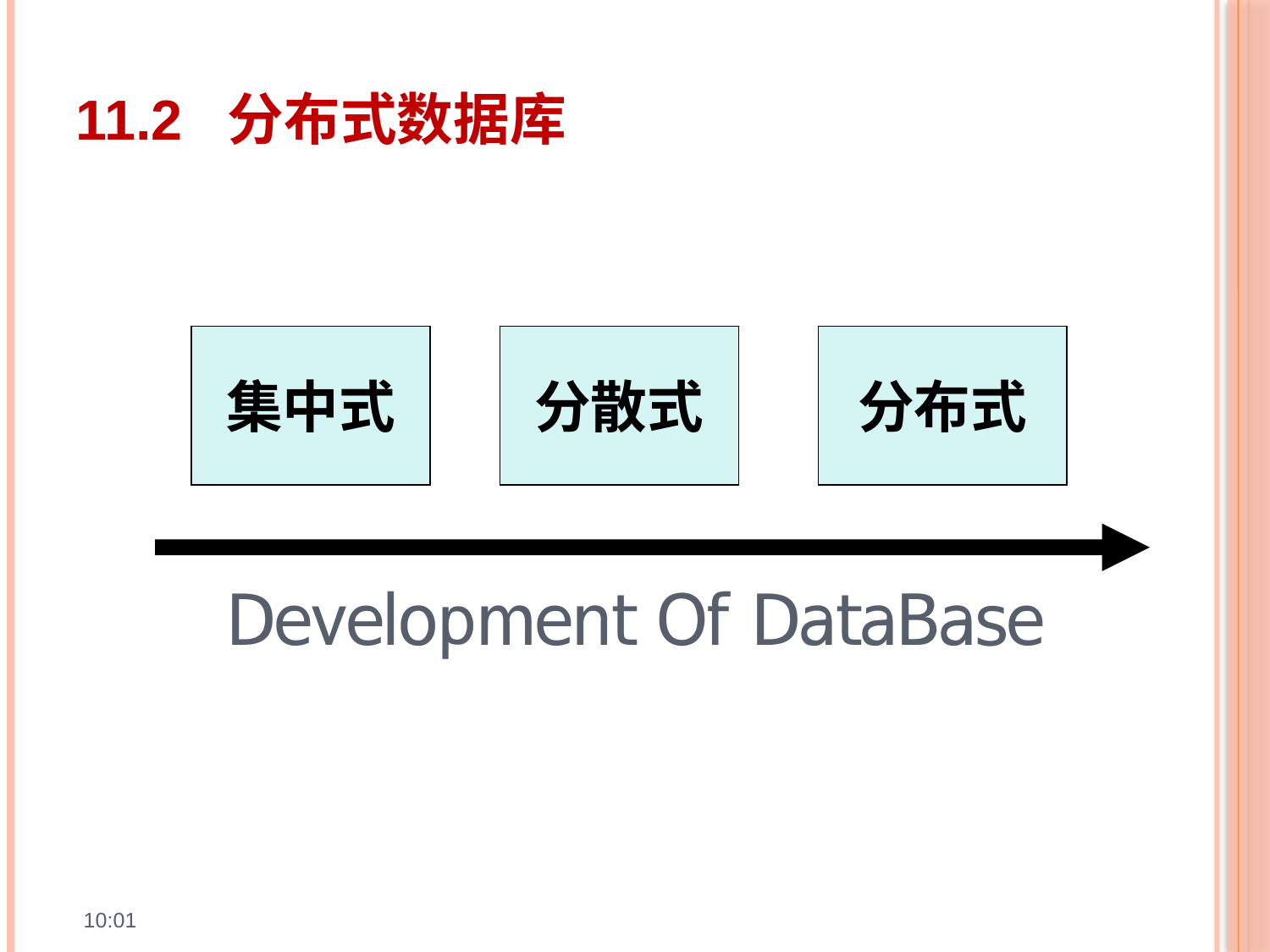

# 11.2  分布式数据库
集中式
分散式
分布式

Development Of DataBase
10:01